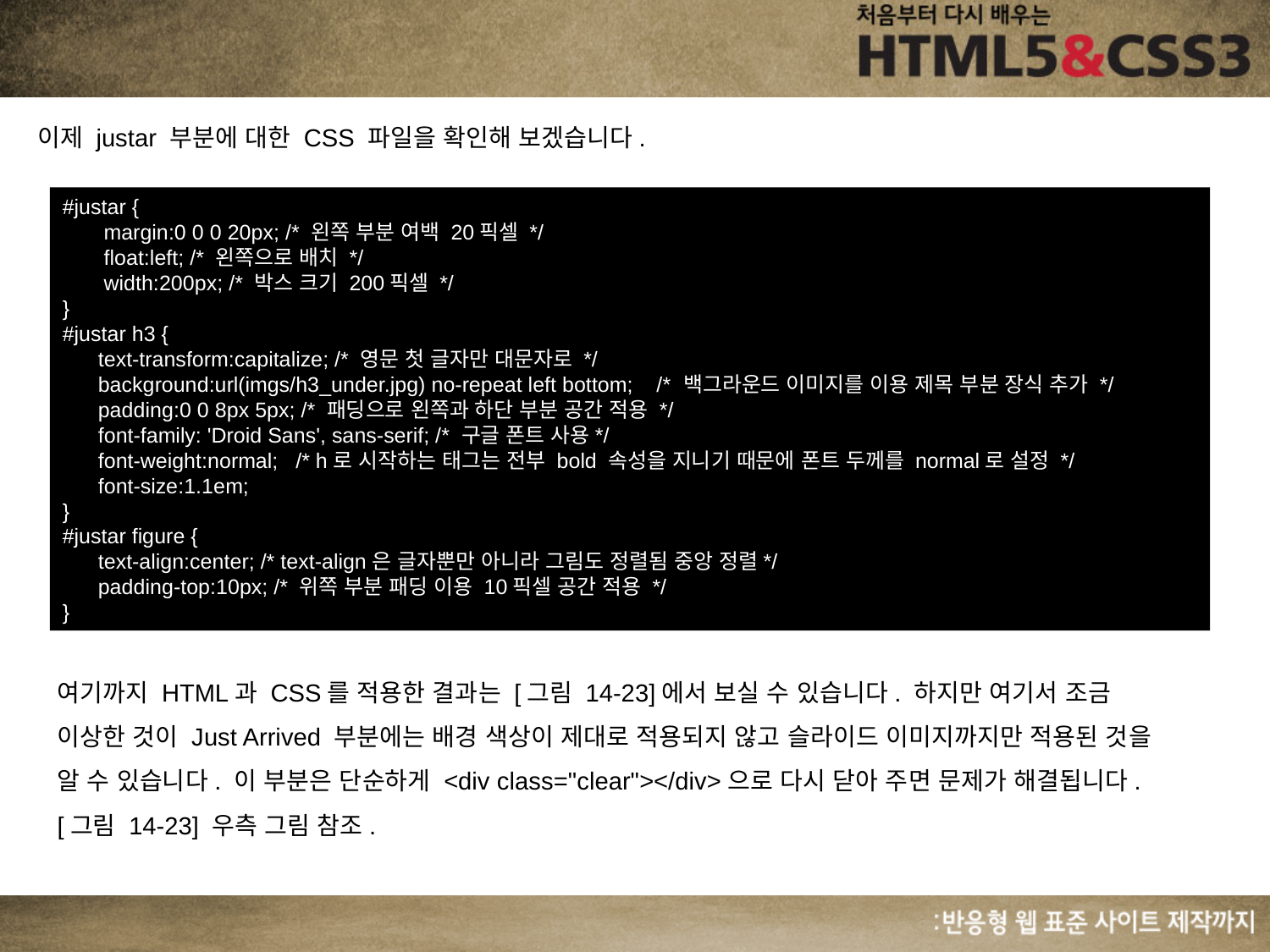

이제 justar 부분에 대한 CSS 파일을 확인해 보겠습니다.

#justar {
       margin:0 0 0 20px; /* 왼쪽 부분 여백 20픽셀 */
       float:left; /* 왼쪽으로 배치 */
       width:200px; /* 박스 크기 200픽셀 */
}
#justar h3 {
      text-transform:capitalize; /* 영문 첫 글자만 대문자로 */
      background:url(imgs/h3_under.jpg) no-repeat left bottom;    /* 백그라운드 이미지를 이용 제목 부분 장식 추가 */
      padding:0 0 8px 5px; /* 패딩으로 왼쪽과 하단 부분 공간 적용 */
      font-family: 'Droid Sans', sans-serif; /* 구글 폰트 사용*/
      font-weight:normal;   /* h로 시작하는 태그는 전부 bold 속성을 지니기 때문에 폰트 두께를 normal로 설정 */
      font-size:1.1em;
}
#justar figure {
      text-align:center; /* text-align은 글자뿐만 아니라 그림도 정렬됨 중앙 정렬*/
      padding-top:10px; /* 위쪽 부분 패딩 이용 10픽셀 공간 적용 */
}
여기까지 HTML과 CSS를 적용한 결과는 [그림 14-23]에서 보실 수 있습니다. 하지만 여기서 조금 이상한 것이 Just Arrived 부분에는 배경 색상이 제대로 적용되지 않고 슬라이드 이미지까지만 적용된 것을 알 수 있습니다. 이 부분은 단순하게 <div class="clear"></div>으로 다시 닫아 주면 문제가 해결됩니다. [그림 14-23] 우측 그림 참조.